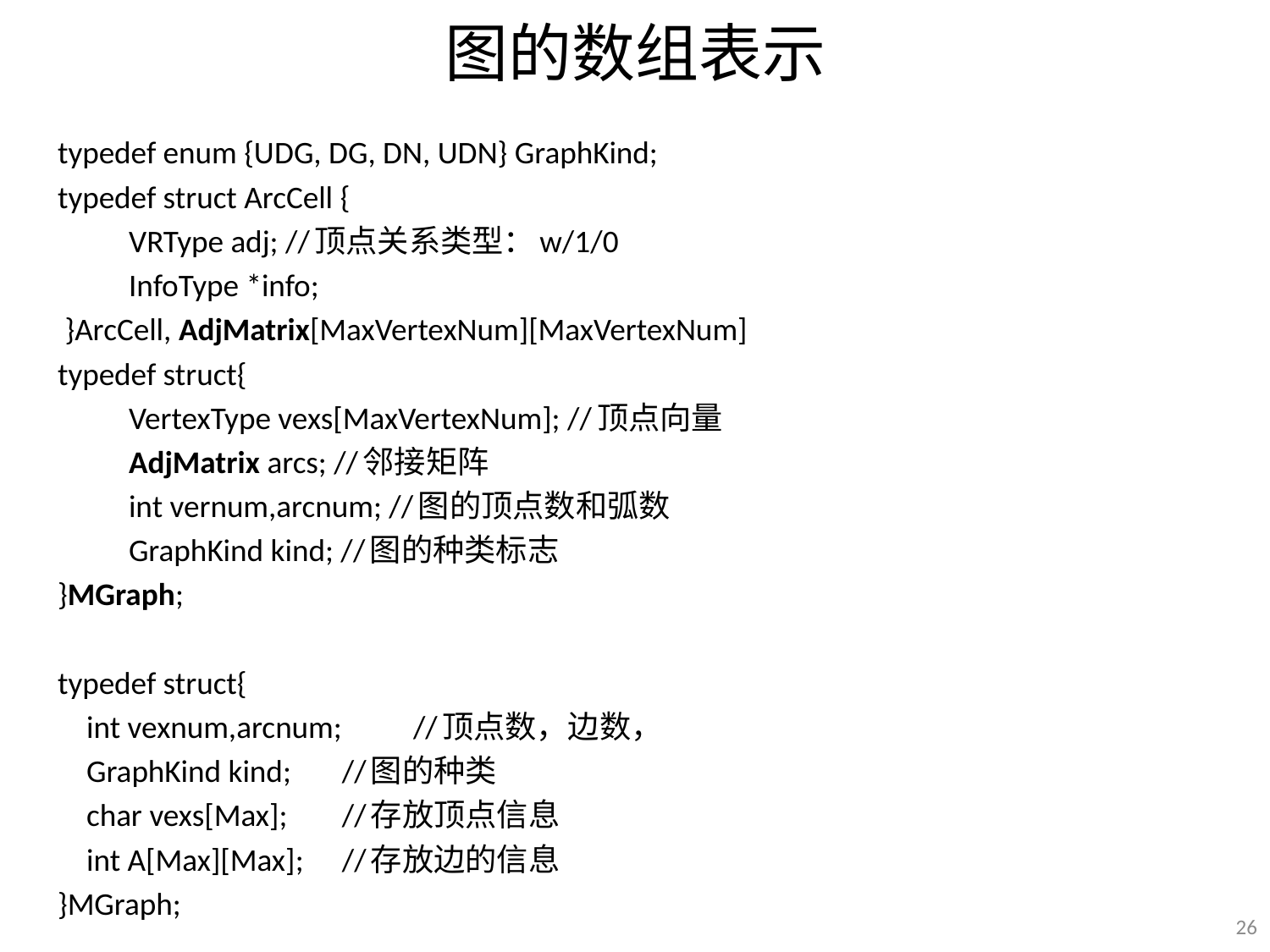

# 图的数组表示
typedef enum {UDG, DG, DN, UDN} GraphKind;
typedef struct ArcCell {
	VRType adj; //顶点关系类型：w/1/0
	InfoType *info;
 }ArcCell, AdjMatrix[MaxVertexNum][MaxVertexNum]
typedef struct{
	VertexType vexs[MaxVertexNum]; //顶点向量
	AdjMatrix arcs; //邻接矩阵
	int vernum,arcnum; //图的顶点数和弧数
	GraphKind kind; //图的种类标志
}MGraph;

typedef struct{
    int vexnum,arcnum; 	//顶点数，边数，
    GraphKind kind; 	//图的种类
    char vexs[Max];	//存放顶点信息
    int A[Max][Max];	//存放边的信息
}MGraph;
26